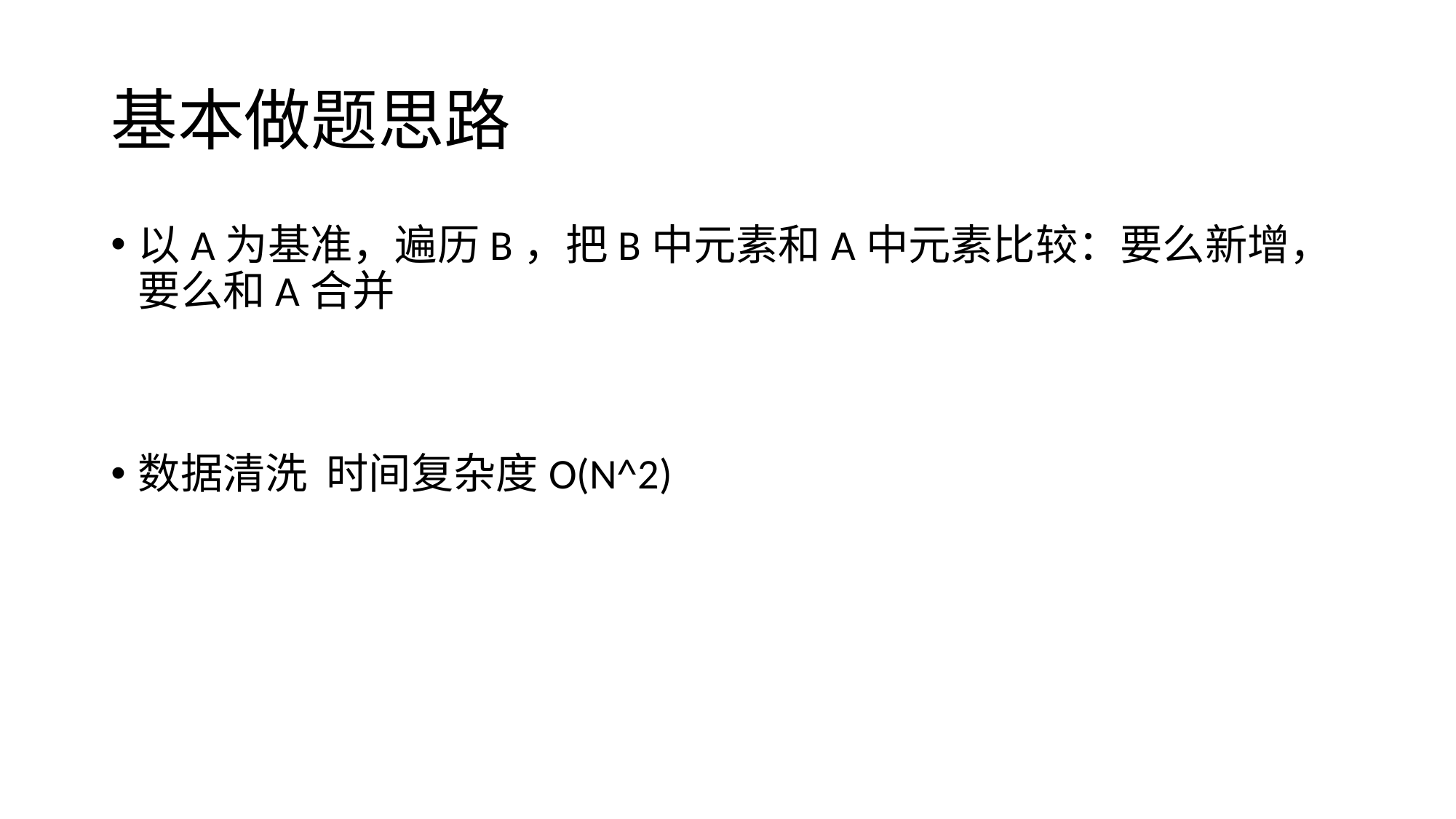

# 基本做题思路
以A为基准，遍历B，把B中元素和A中元素比较：要么新增，要么和A合并

数据清洗  时间复杂度O(N^2)